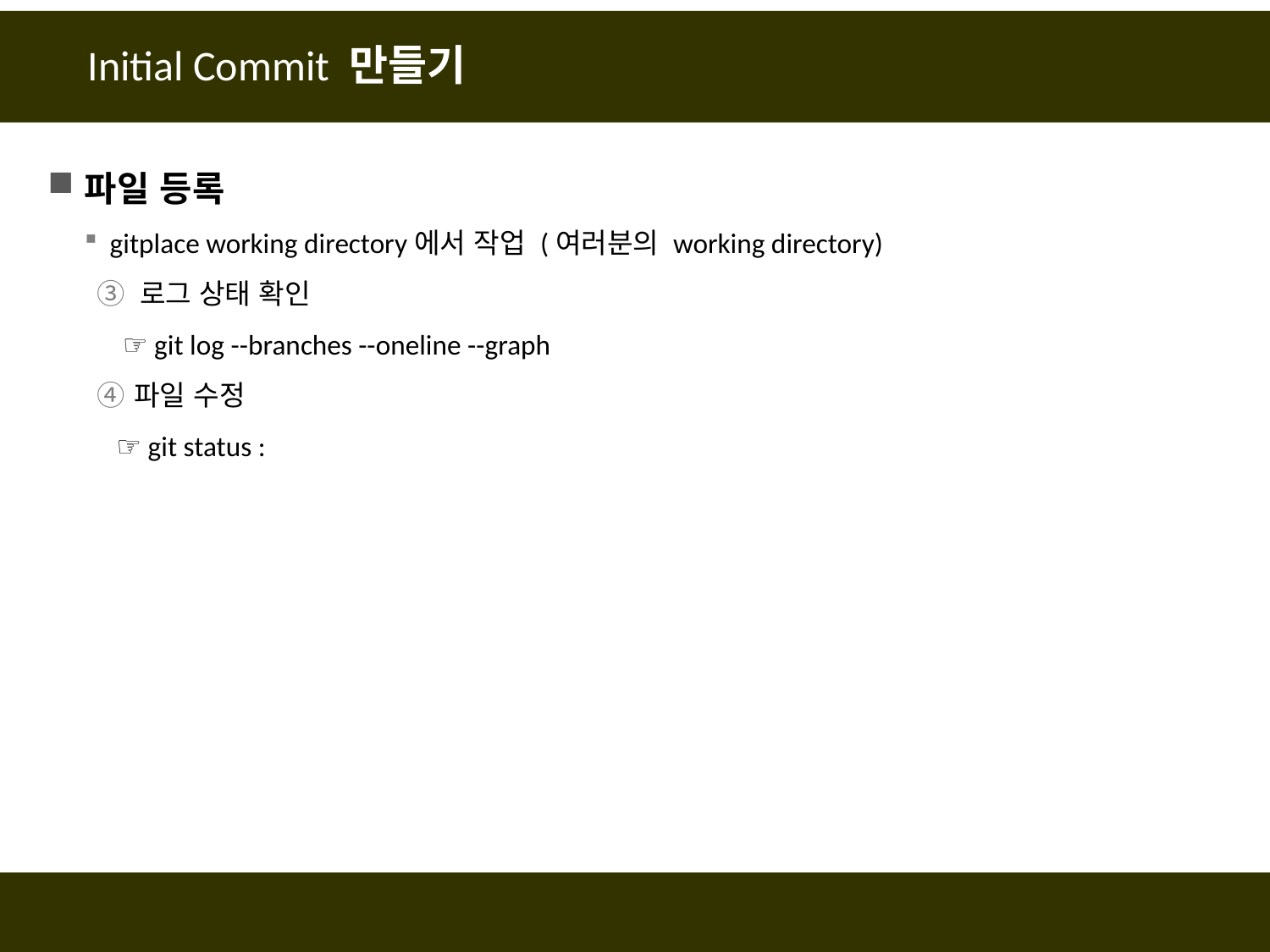

# Initial Commit 만들기
파일 등록
gitplace working directory에서 작업 (여러분의 working directory)
 로그 상태 확인
    ☞ git log --branches --oneline --graph
파일 수정
   ☞ git status :